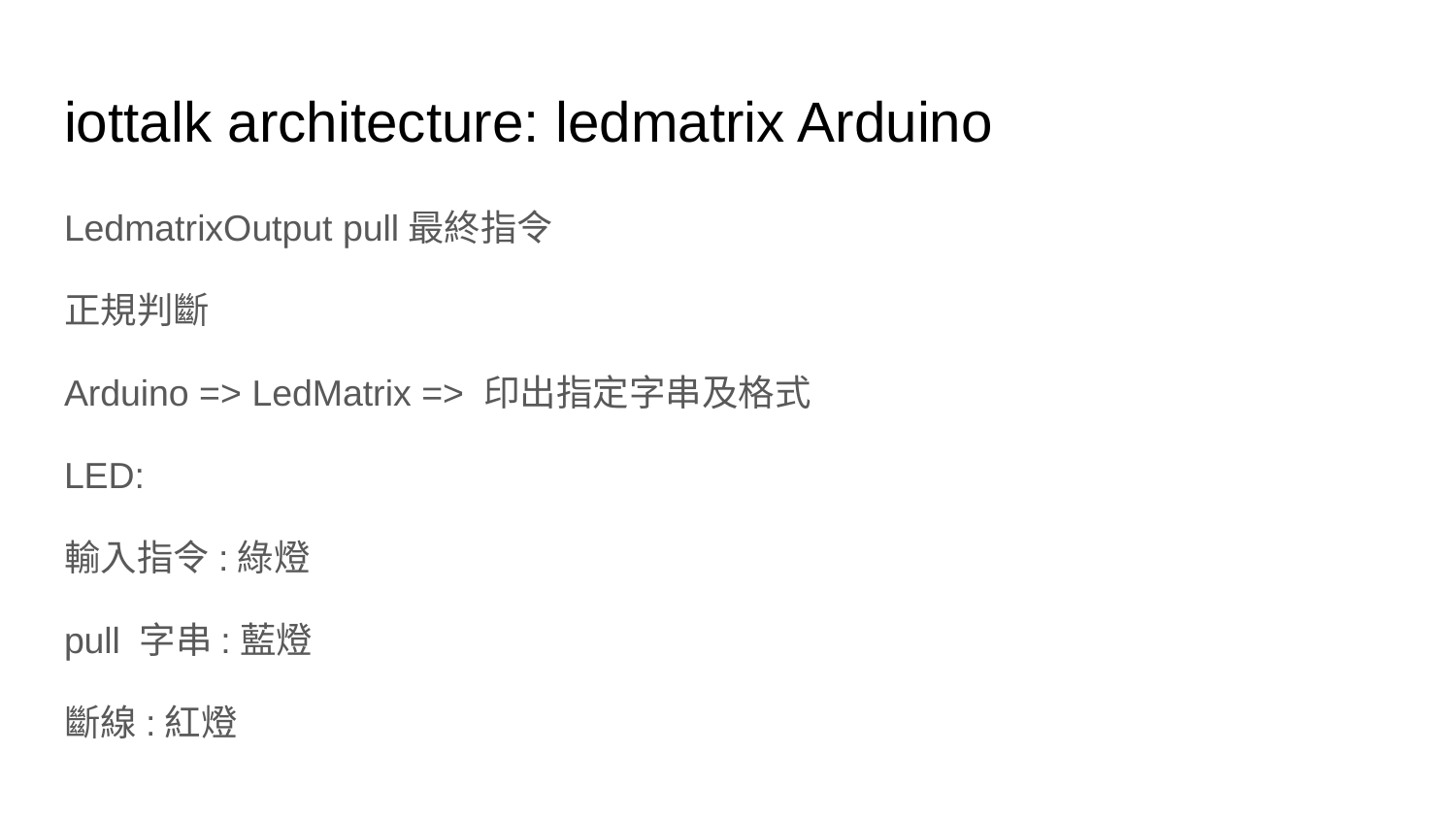

# iottalk architecture: ledmatrix Arduino
LedmatrixOutput pull最終指令
正規判斷
Arduino => LedMatrix => 印出指定字串及格式
LED:
輸入指令:綠燈
pull 字串:藍燈
斷線:紅燈